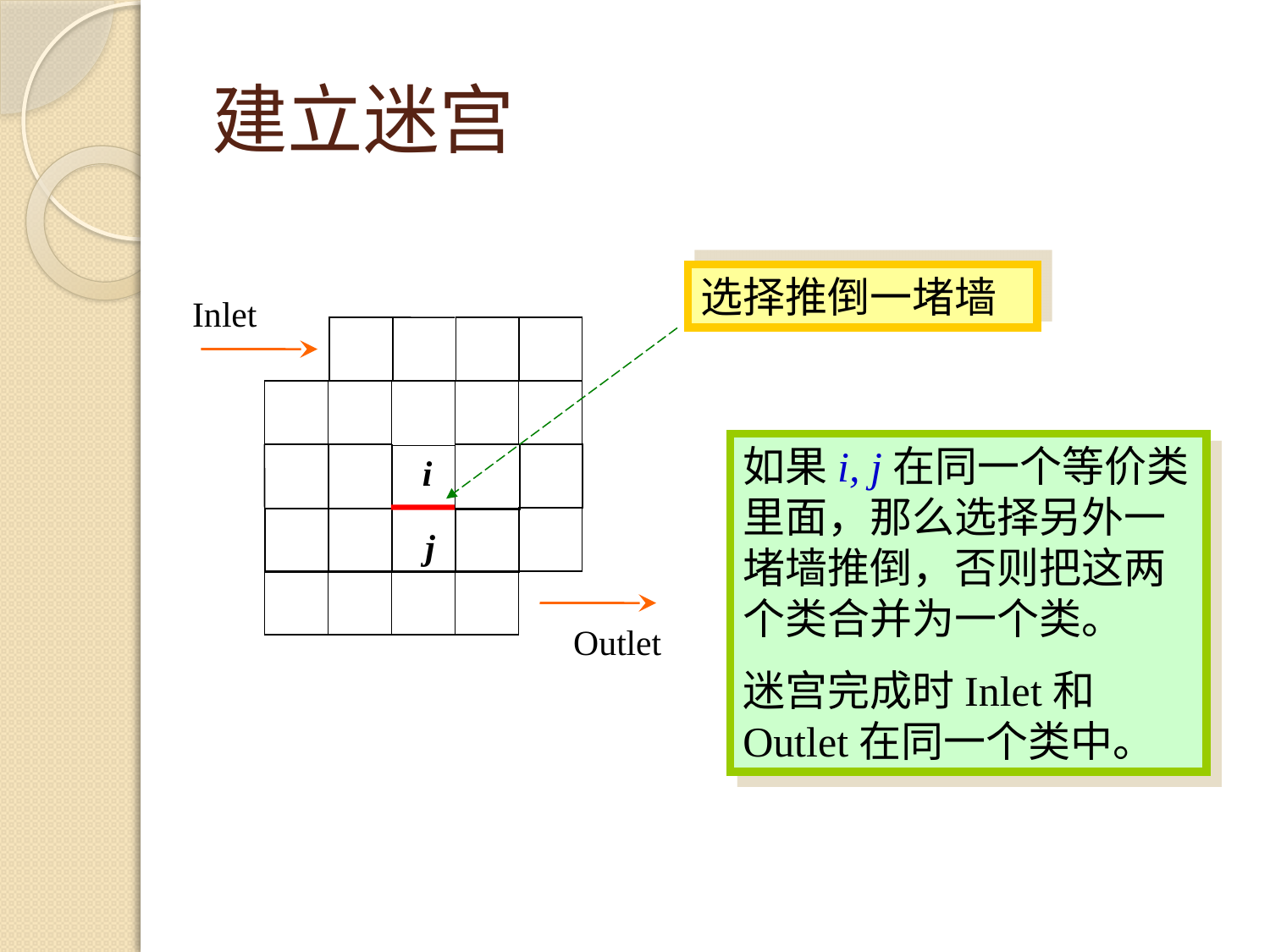

# 建立迷宫
选择推倒一堵墙
Inlet

如果i, j在同一个等价类里面，那么选择另外一堵墙推倒，否则把这两个类合并为一个类。
迷宫完成时Inlet和Outlet在同一个类中。

i

j

Outlet